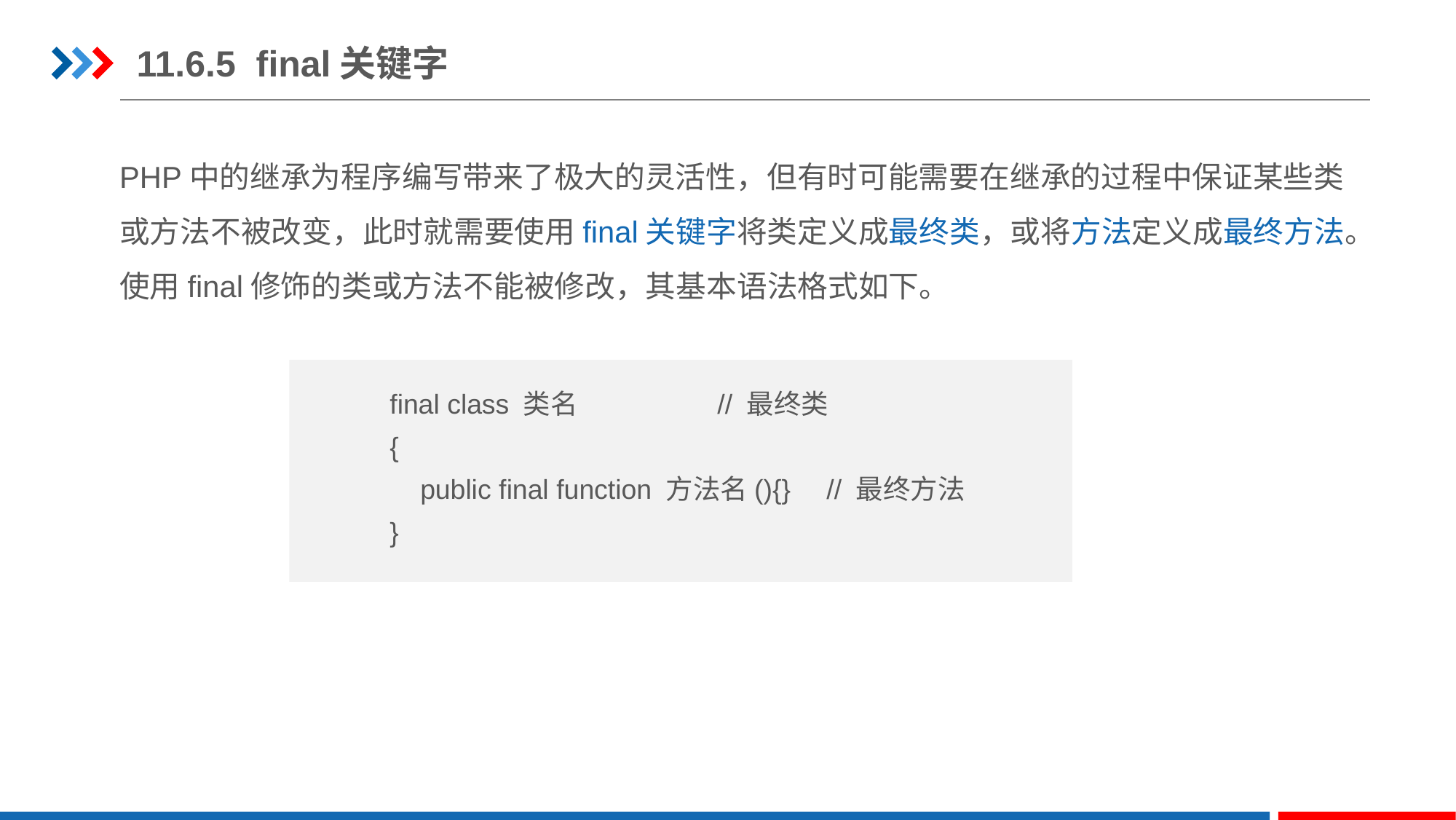

11.6.5  final关键字
PHP中的继承为程序编写带来了极大的灵活性，但有时可能需要在继承的过程中保证某些类或方法不被改变，此时就需要使用final关键字将类定义成最终类，或将方法定义成最终方法。使用final修饰的类或方法不能被修改，其基本语法格式如下。

final class 类名		// 最终类
{
    public final function 方法名(){}	// 最终方法
}